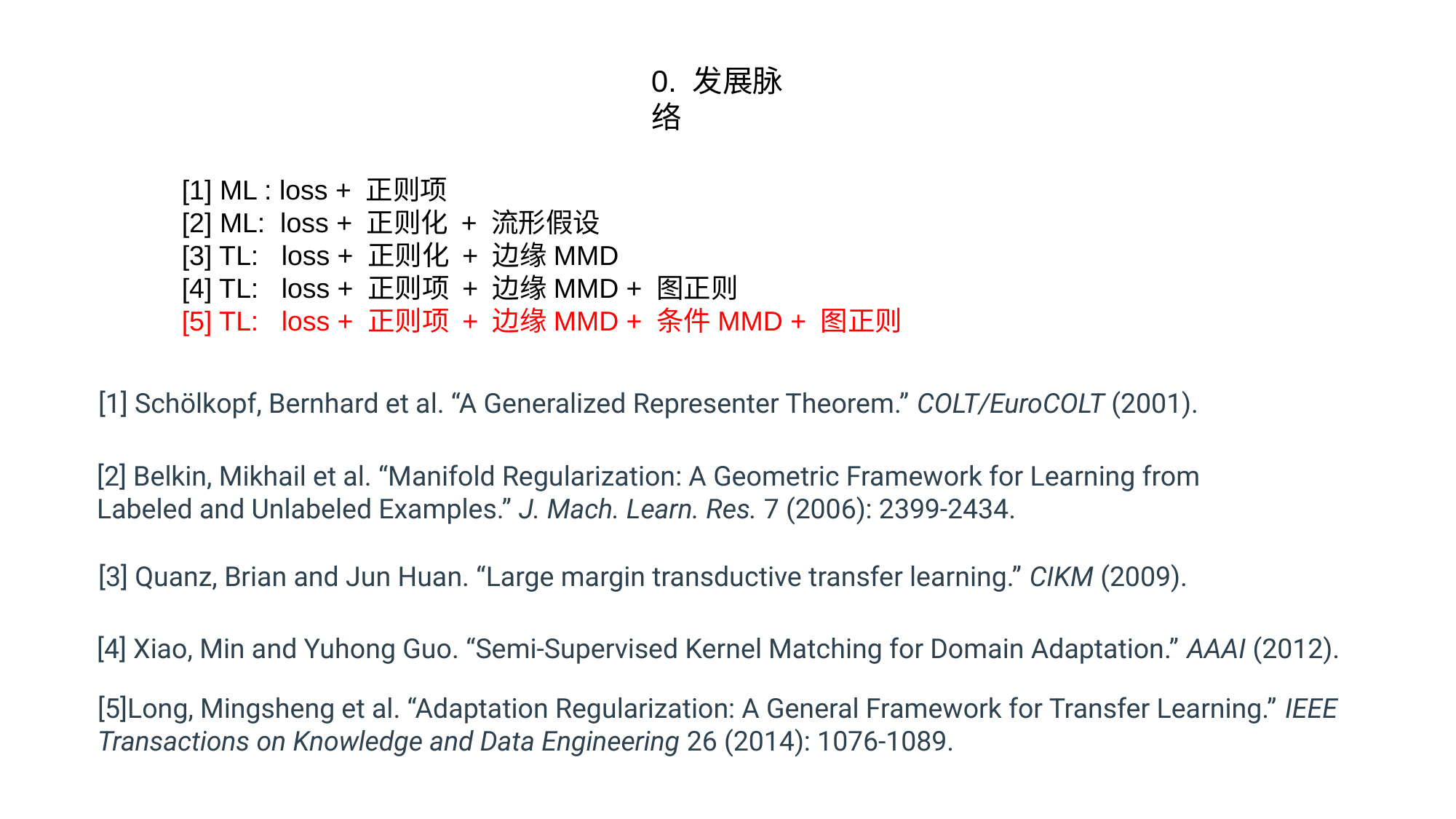

0. 发展脉络
[1] ML : loss + 正则项
[2] ML:  loss + 正则化 + 流形假设
[3] TL:   loss + 正则化 + 边缘MMD
[4] TL:   loss + 正则项 + 边缘MMD + 图正则
[5] TL:   loss + 正则项 + 边缘MMD + 条件MMD + 图正则
[1] Schölkopf, Bernhard et al. “A Generalized Representer Theorem.” COLT/EuroCOLT (2001).
[2] Belkin, Mikhail et al. “Manifold Regularization: A Geometric Framework for Learning from Labeled and Unlabeled Examples.” J. Mach. Learn. Res. 7 (2006): 2399-2434.
[3] Quanz, Brian and Jun Huan. “Large margin transductive transfer learning.” CIKM (2009).
[4] Xiao, Min and Yuhong Guo. “Semi-Supervised Kernel Matching for Domain Adaptation.” AAAI (2012).
[5]Long, Mingsheng et al. “Adaptation Regularization: A General Framework for Transfer Learning.” IEEE Transactions on Knowledge and Data Engineering 26 (2014): 1076-1089.